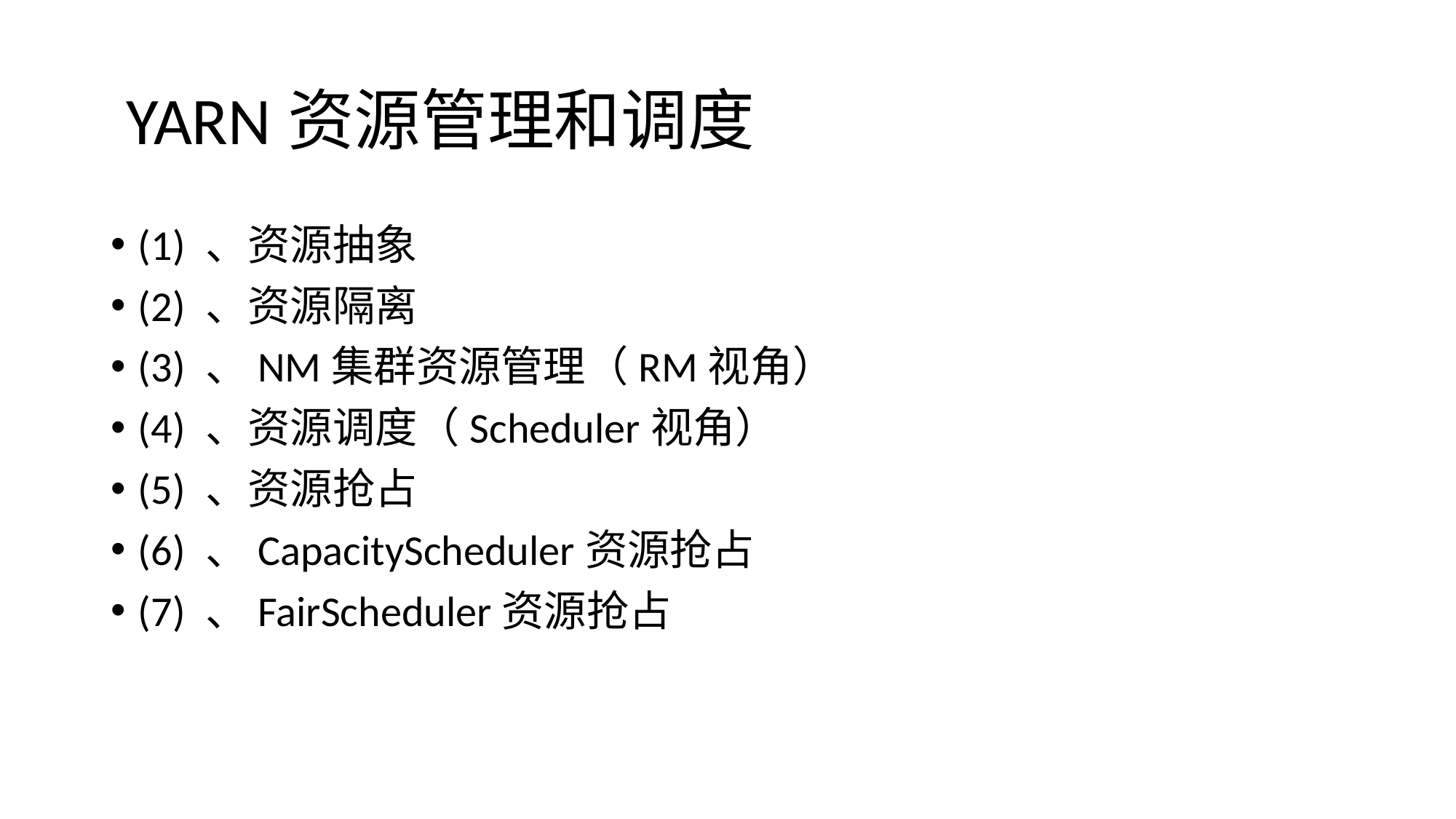

# YARN资源管理和调度
(1) 、资源抽象
(2) 、资源隔离
(3) 、NM集群资源管理（RM视角）
(4) 、资源调度（Scheduler视角）
(5) 、资源抢占
(6) 、CapacityScheduler资源抢占
(7) 、FairScheduler资源抢占